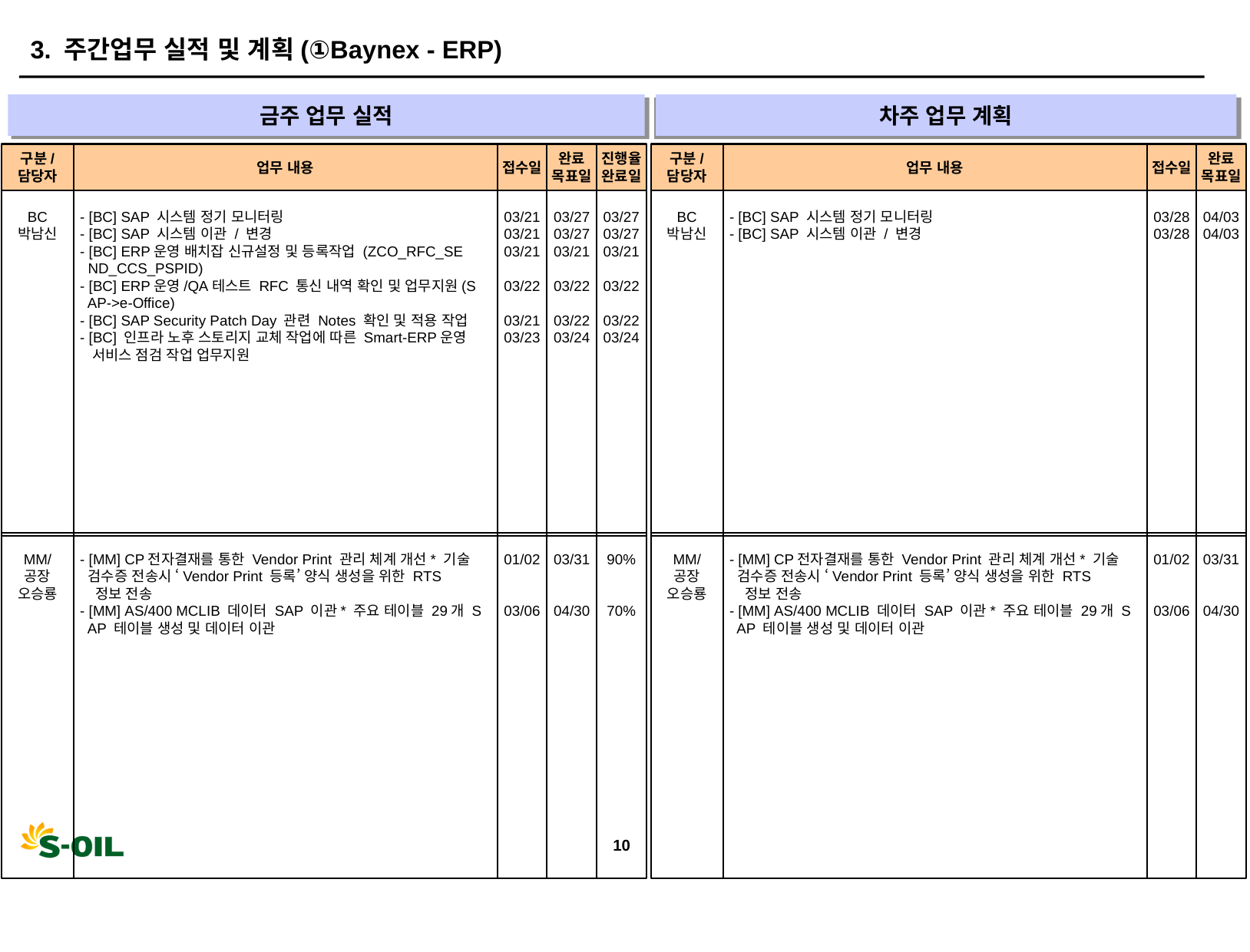

3. 주간업무 실적 및 계획(①Baynex - ERP)
금주 업무 실적
차주 업무 계획
" "
" "
구분/
담당자
업무 내용
접수일
완료
목표일
진행율
완료일
구분/
담당자
업무 내용
접수일
완료
목표일
BC
박남신

- [BC] SAP 시스템 정기 모니터링
- [BC] SAP 시스템 이관 / 변경
- [BC] ERP운영 배치잡 신규설정 및 등록작업 (ZCO_RFC_SE
  ND_CCS_PSPID)
- [BC] ERP운영/QA테스트 RFC 통신 내역 확인 및 업무지원(S
  AP->e-Office)
- [BC] SAP Security Patch Day 관련 Notes 확인 및 적용 작업
- [BC] 인프라 노후 스토리지 교체 작업에 따른 Smart-ERP운영
   서비스 점검 작업 업무지원
03/21
03/21
03/21
03/22
03/21
03/23
03/27
03/27
03/21
03/22
03/22
03/24
03/27
03/27
03/21
03/22
03/22
03/24
BC
박남신

- [BC] SAP 시스템 정기 모니터링
- [BC] SAP 시스템 이관 / 변경
03/28
03/28
04/03
04/03
MM/
공장
오승룡

- [MM] CP전자결재를 통한 Vendor Print 관리 체계 개선* 기술
  검수증 전송시 ‘Vendor Print 등록’ 양식 생성을 위한 RTS
   정보 전송
- [MM] AS/400 MCLIB 데이터 SAP 이관* 주요 테이블 29개 S
  AP 테이블 생성 및 데이터 이관
01/02
03/06
03/31
04/30
90%
70%
MM/
공장
오승룡

- [MM] CP전자결재를 통한 Vendor Print 관리 체계 개선* 기술
  검수증 전송시 ‘Vendor Print 등록’ 양식 생성을 위한 RTS
   정보 전송
- [MM] AS/400 MCLIB 데이터 SAP 이관* 주요 테이블 29개 S
  AP 테이블 생성 및 데이터 이관
01/02
03/06
03/31
04/30